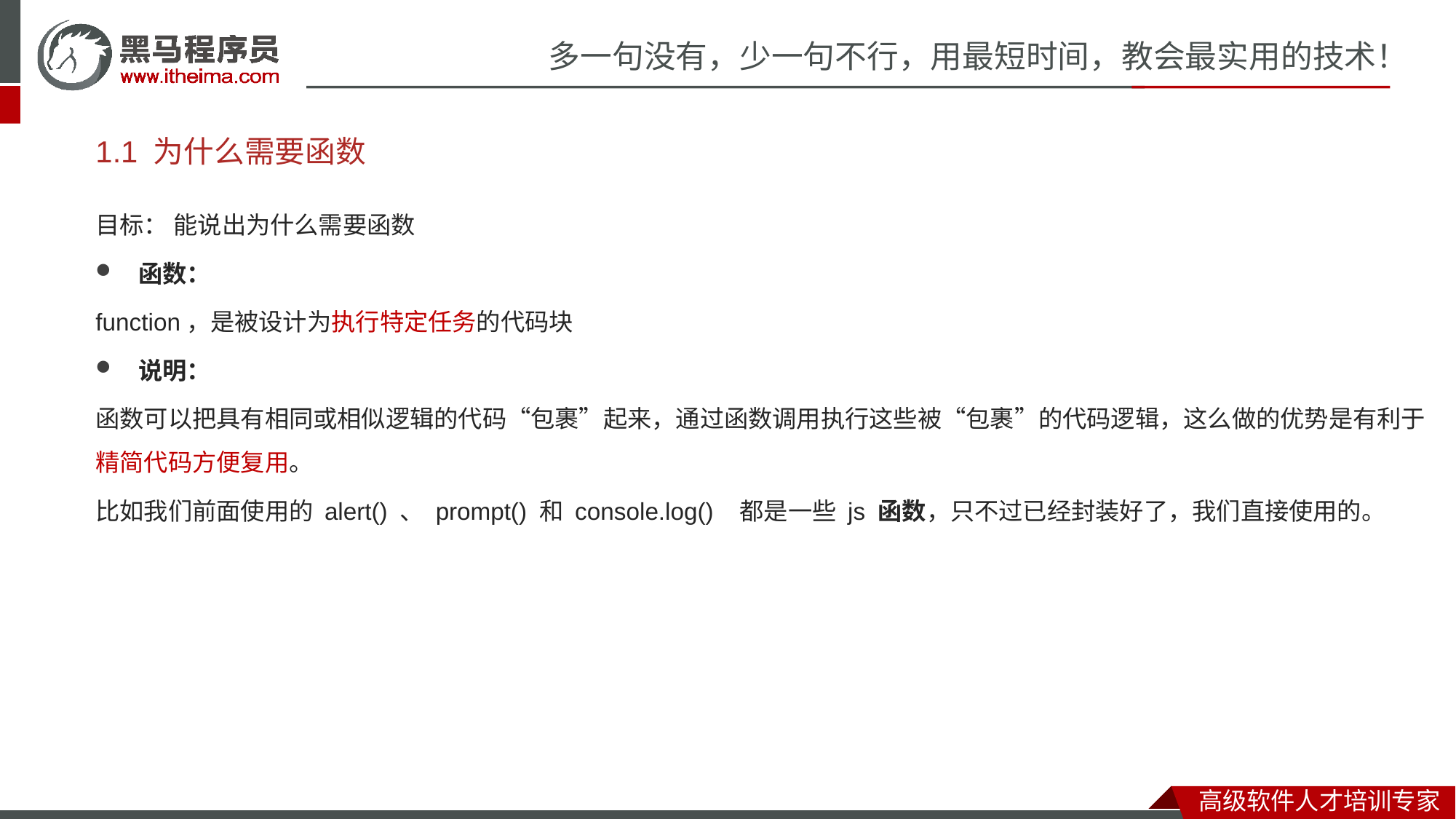

# 1.1 为什么需要函数
目标： 能说出为什么需要函数
函数：
function，是被设计为执行特定任务的代码块
说明：
函数可以把具有相同或相似逻辑的代码“包裹”起来，通过函数调用执行这些被“包裹”的代码逻辑，这么做的优势是有利于精简代码方便复用。
比如我们前面使用的 alert() 、 prompt() 和 console.log()   都是一些 js 函数，只不过已经封装好了，我们直接使用的。